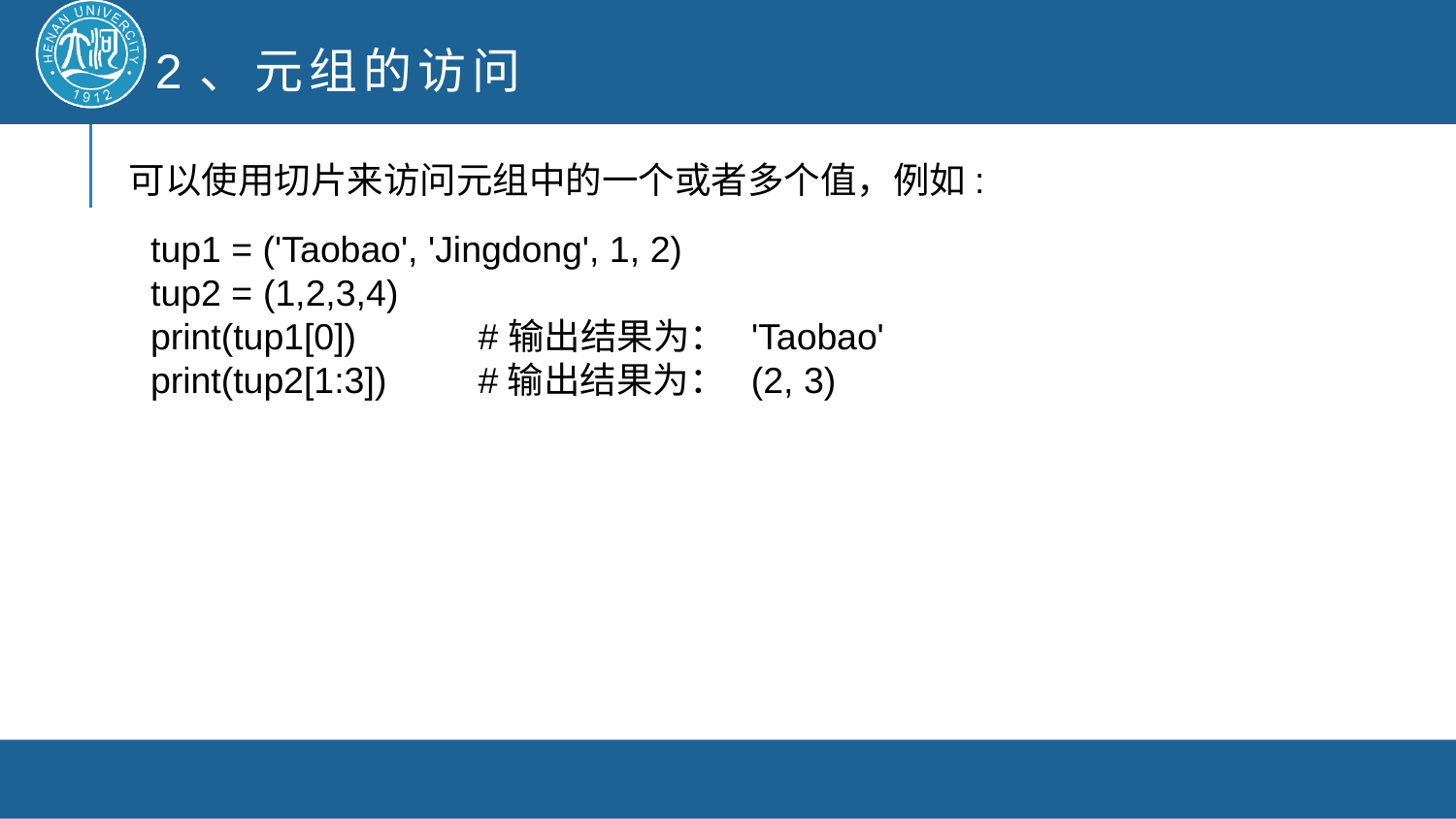

2、元组的访问
可以使用切片来访问元组中的一个或者多个值，例如:
tup1 = ('Taobao', 'Jingdong', 1, 2)
tup2 = (1,2,3,4)
print(tup1[0])            #输出结果为：  'Taobao'
print(tup2[1:3])         #输出结果为：  (2, 3)